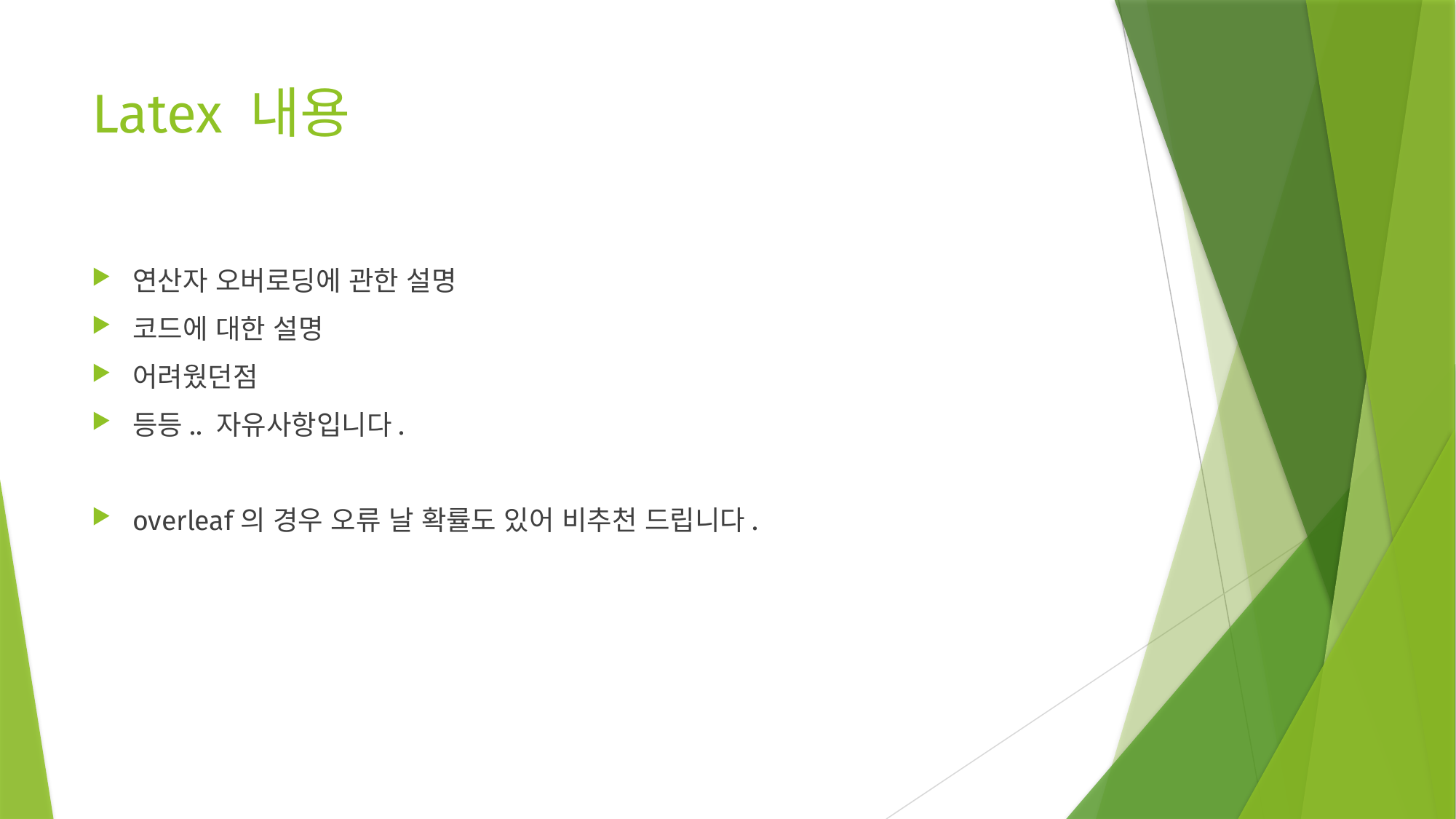

# Latex 내용
연산자 오버로딩에 관한 설명
코드에 대한 설명
어려웠던점
등등.. 자유사항입니다.

overleaf의 경우 오류 날 확률도 있어 비추천 드립니다.